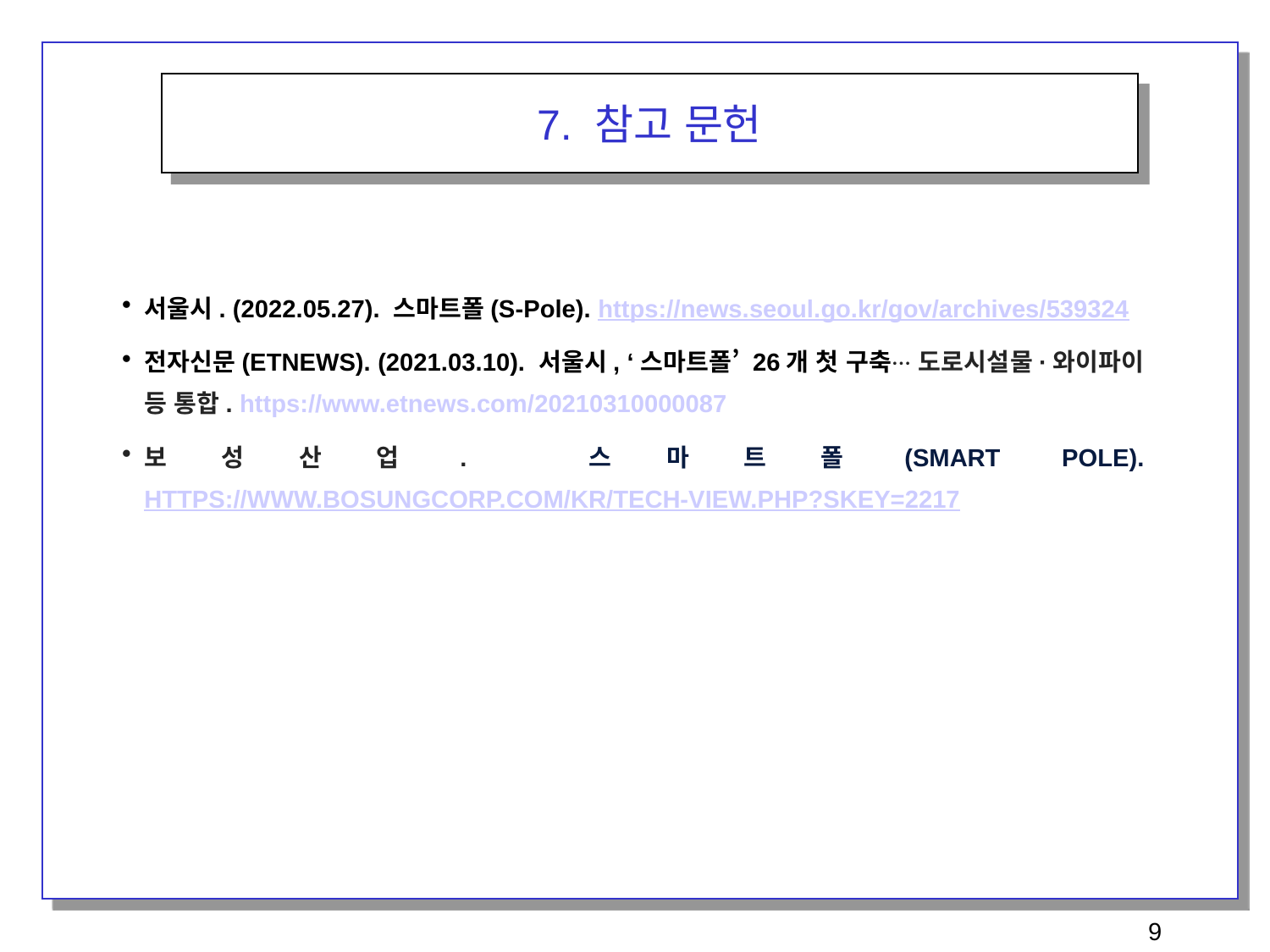

7. 참고 문헌
서울시. (2022.05.27). 스마트폴(S-Pole). https://news.seoul.go.kr/gov/archives/539324
전자신문(ETNEWS). (2021.03.10). 서울시, ‘스마트폴’ 26개 첫 구축… 도로시설물·와이파이 등 통합. https://www.etnews.com/20210310000087
보성산업. 스마트폴(SMART POLE). https://www.bosungcorp.com/kr/tech-view.php?sKey=2217

9